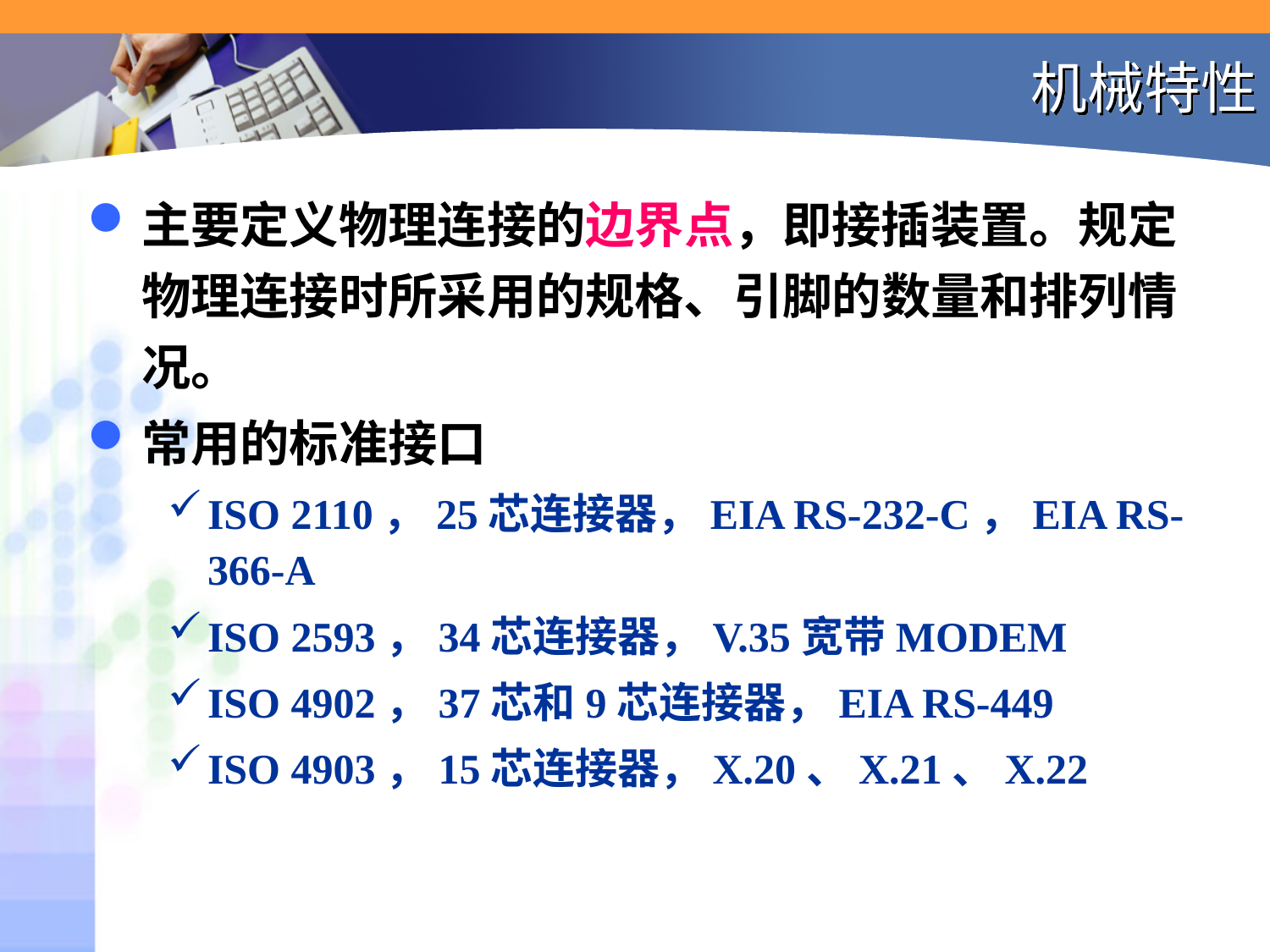

# 机械特性
主要定义物理连接的边界点，即接插装置。规定物理连接时所采用的规格、引脚的数量和排列情况。
常用的标准接口
ISO 2110，25芯连接器，EIA RS-232-C，EIA RS-366-A
ISO 2593，34芯连接器，V.35宽带MODEM
ISO 4902，37芯和9芯连接器，EIA RS-449
ISO 4903，15芯连接器，X.20、X.21、X.22